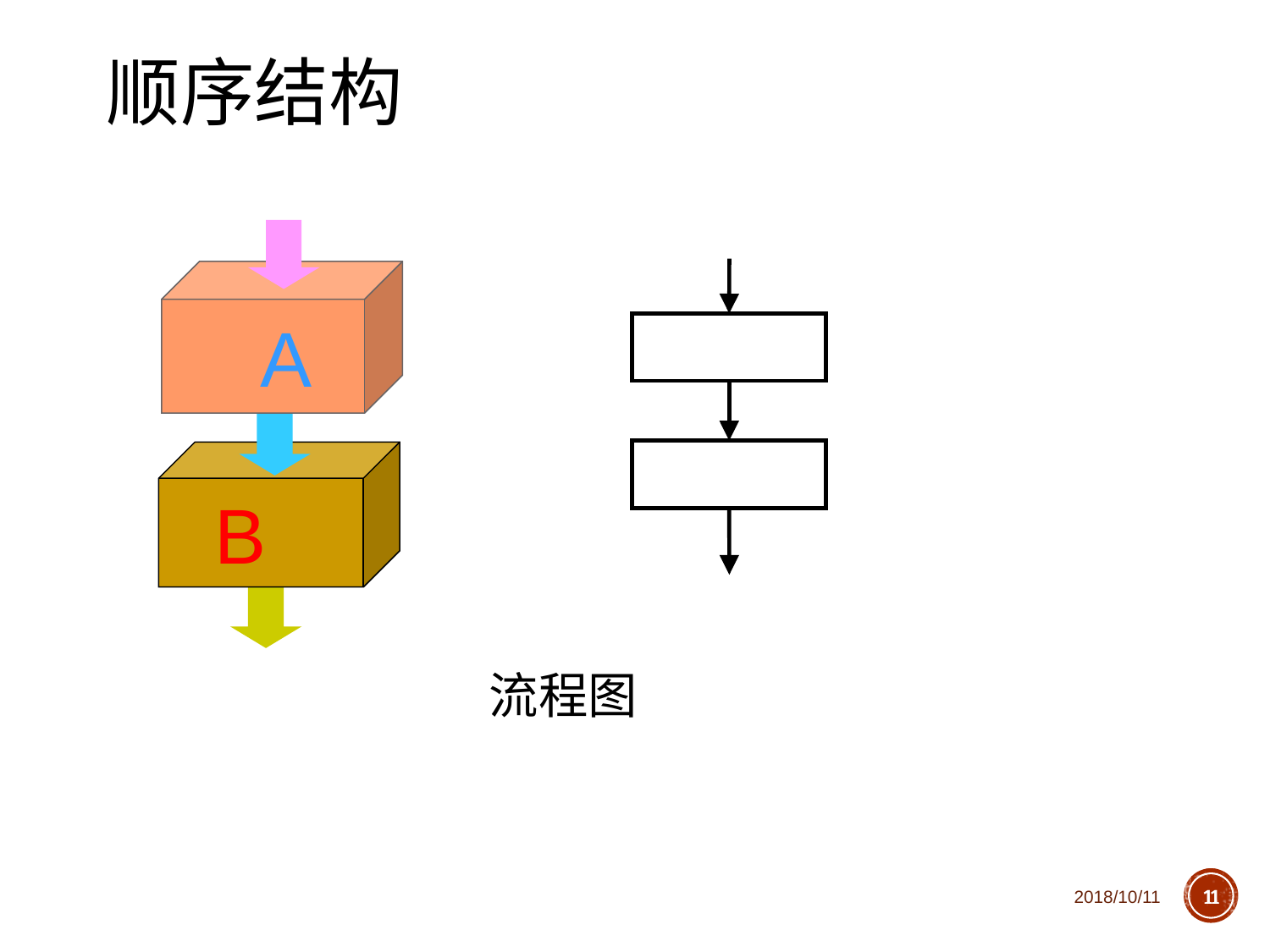

# 顺序结构

    A

  B

流程图
2018/10/11
11